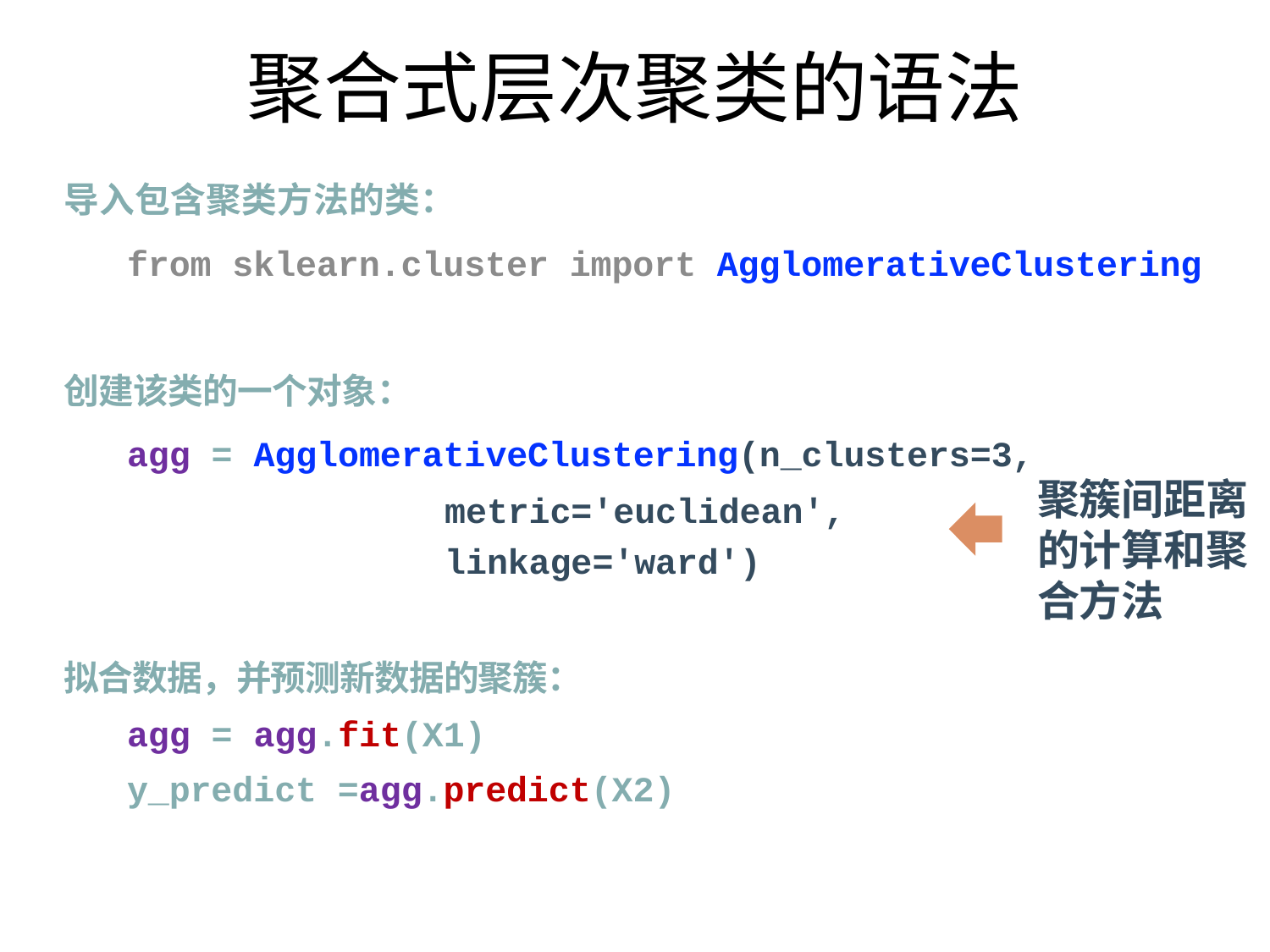

# 聚合式层次聚类的语法
导入包含聚类方法的类：
from sklearn.cluster import AgglomerativeClustering

创建该类的一个对象：
agg = AgglomerativeClustering(n_clusters=3,
metric='euclidean',  linkage='ward')

拟合数据，并预测新数据的聚簇：
agg = agg.fit(X1)
y_predict =agg.predict(X2)
聚簇间距离的计算和聚合方法